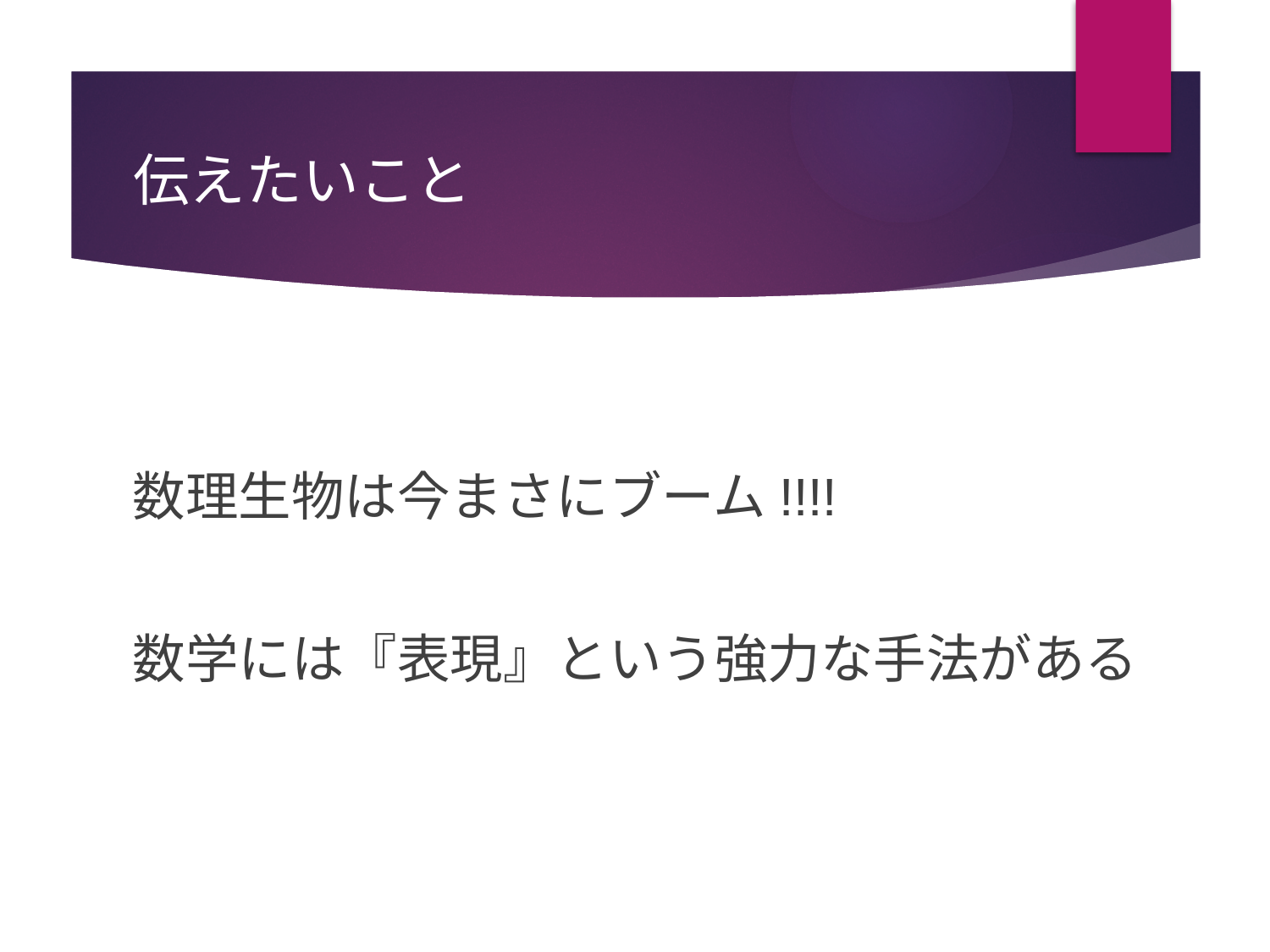

# 伝えたいこと

数理生物は今まさにブーム!!!!

数学には『表現』という強力な手法がある